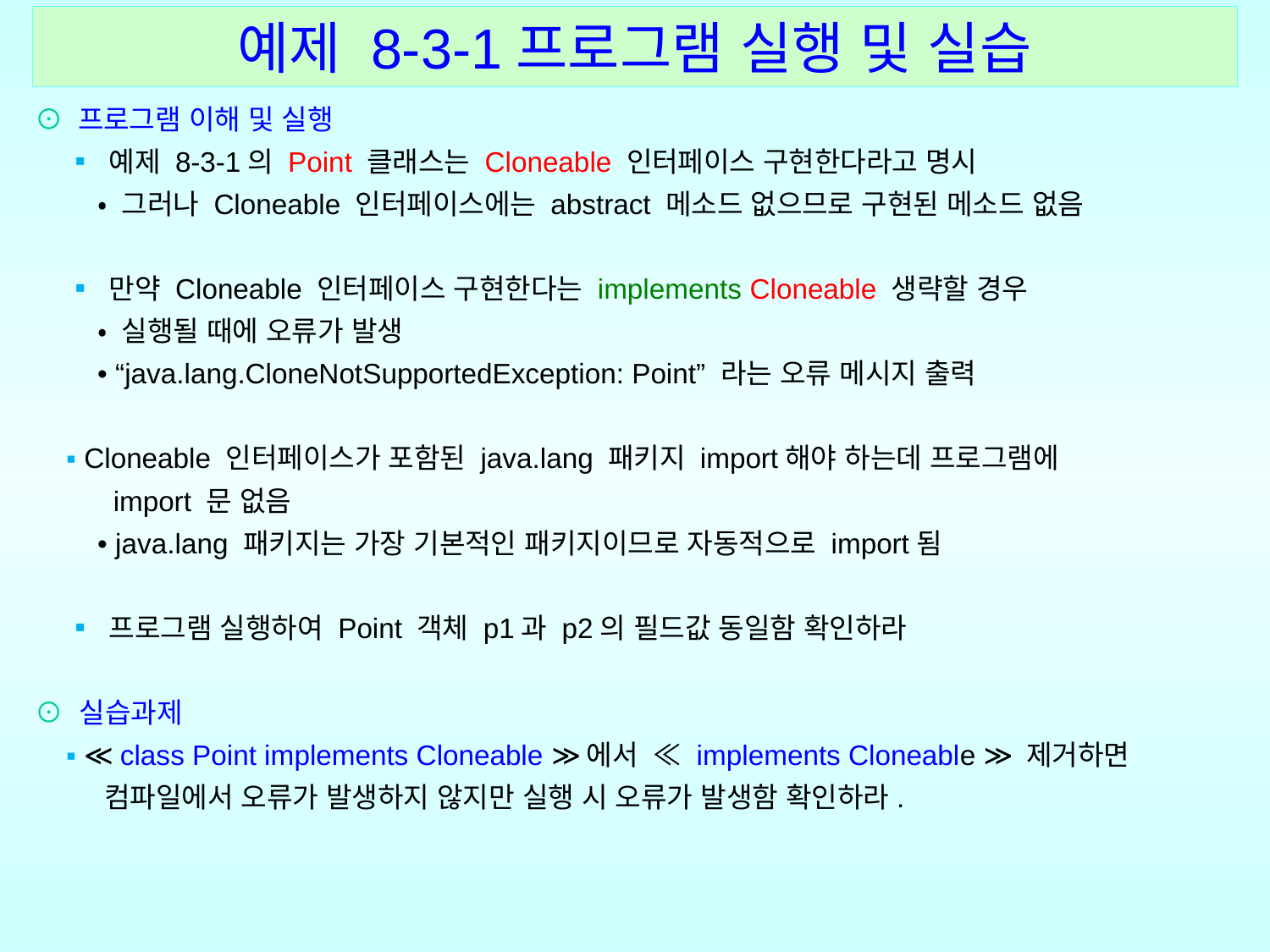

예제 8-3-1프로그램 실행 및 실습
⊙ 프로그램 이해 및 실행
    ▪ 예제 8-3-1의 Point 클래스는 Cloneable 인터페이스 구현한다라고 명시
        • 그러나 Cloneable 인터페이스에는 abstract 메소드 없으므로 구현된 메소드 없음

    ▪ 만약 Cloneable 인터페이스 구현한다는 implements Cloneable 생략할 경우
        • 실행될 때에 오류가 발생
        • “java.lang.CloneNotSupportedException: Point” 라는 오류 메시지 출력

    ▪ Cloneable 인터페이스가 포함된 java.lang 패키지 import해야 하는데 프로그램에
          import 문 없음
        • java.lang 패키지는 가장 기본적인 패키지이므로 자동적으로 import됨

    ▪ 프로그램 실행하여 Point 객체 p1과 p2의 필드값 동일함 확인하라

⊙ 실습과제
    ▪ ≪ class Point implements Cloneable ≫에서  ≪ implements Cloneable ≫ 제거하면
        컴파일에서 오류가 발생하지 않지만 실행 시 오류가 발생함 확인하라.